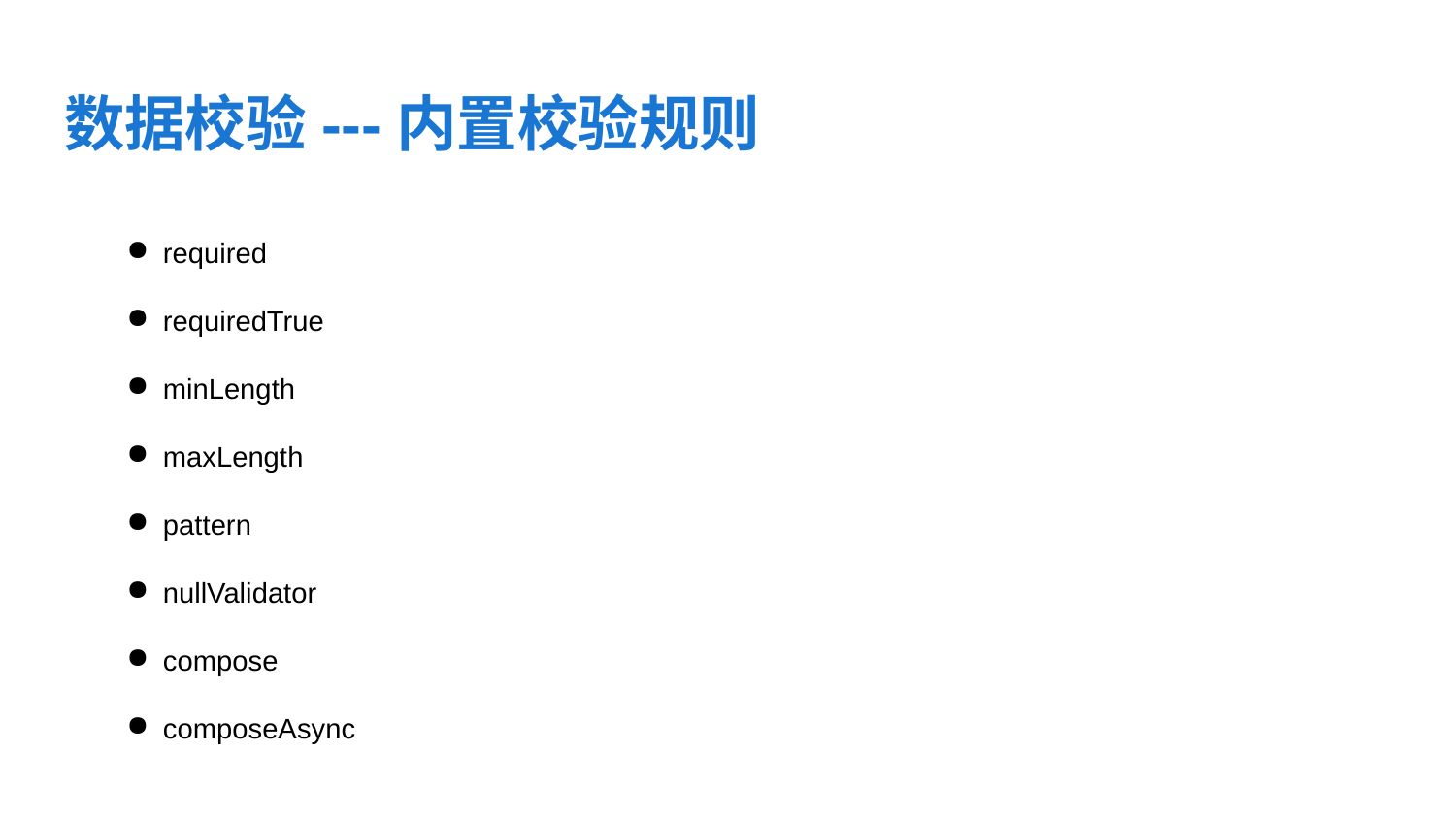

# 数据校验---内置校验规则
required
requiredTrue
minLength
maxLength
pattern
nullValidator
compose
composeAsync